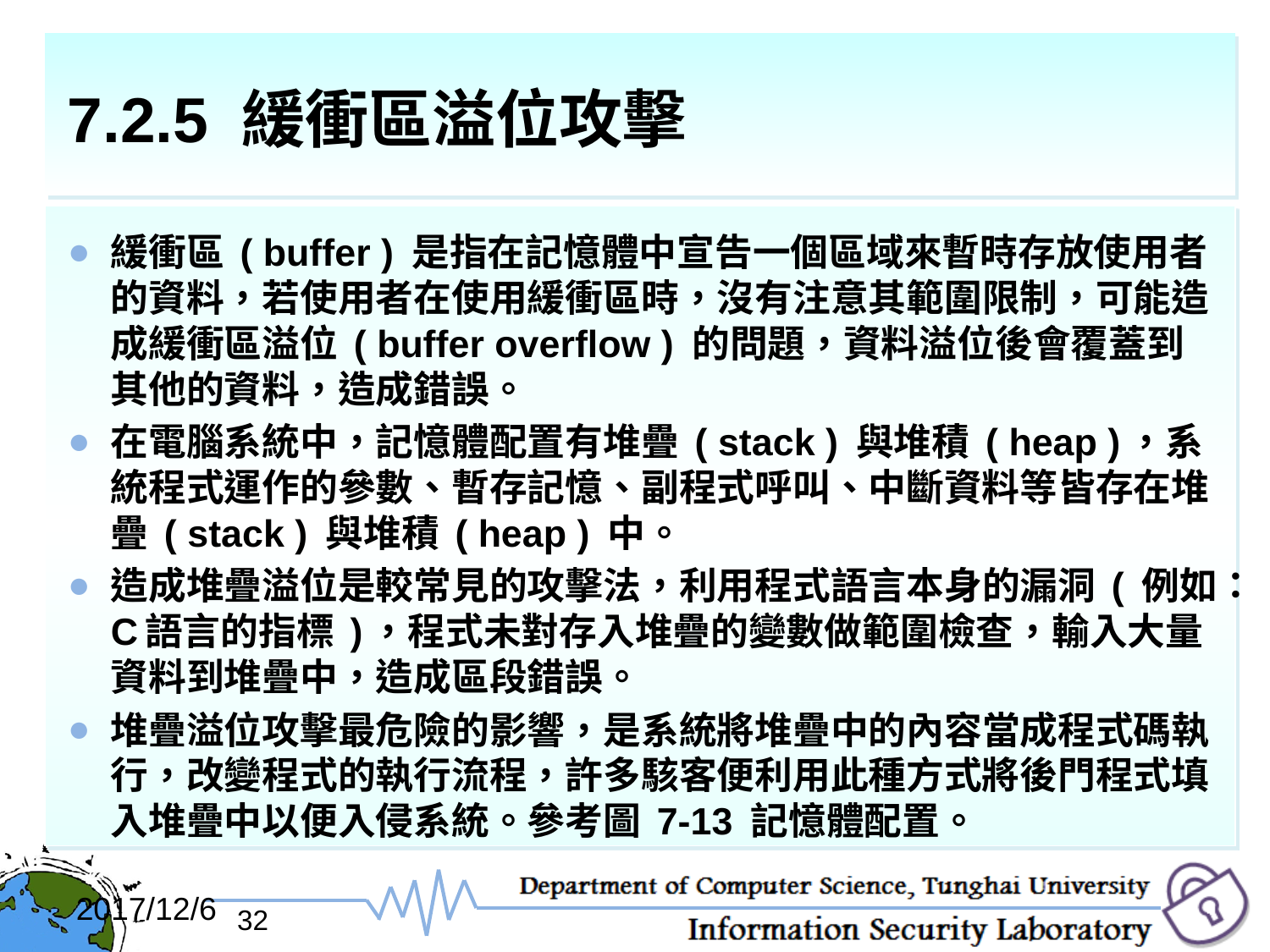

# 7.2.5 緩衝區溢位攻擊
緩衝區 ( buffer ) 是指在記憶體中宣告一個區域來暫時存放使用者的資料，若使用者在使用緩衝區時，沒有注意其範圍限制，可能造成緩衝區溢位 ( buffer overflow ) 的問題，資料溢位後會覆蓋到其他的資料，造成錯誤。
在電腦系統中，記憶體配置有堆疊 ( stack ) 與堆積 ( heap )，系統程式運作的參數、暫存記憶、副程式呼叫、中斷資料等皆存在堆疊 ( stack ) 與堆積 ( heap ) 中。
造成堆疊溢位是較常見的攻擊法，利用程式語言本身的漏洞 ( 例如：C語言的指標 )，程式未對存入堆疊的變數做範圍檢查，輸入大量資料到堆疊中，造成區段錯誤。
堆疊溢位攻擊最危險的影響，是系統將堆疊中的內容當成程式碼執行，改變程式的執行流程，許多駭客便利用此種方式將後門程式填入堆疊中以便入侵系統。參考圖 7-13 記憶體配置。
2017/12/6
32